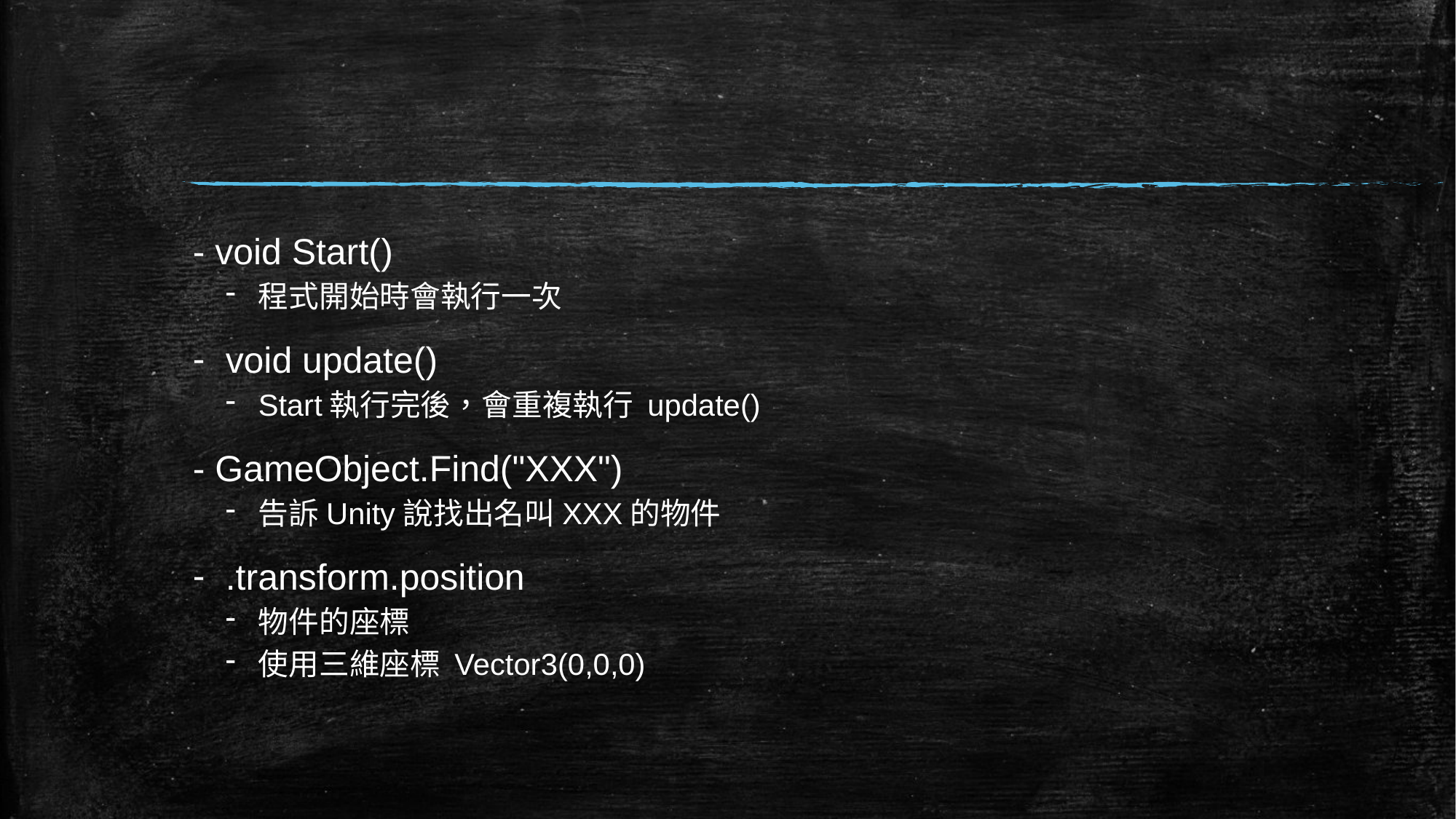

- void Start()
程式開始時會執行一次
void update()
Start執行完後，會重複執行 update()
- GameObject.Find("XXX")
告訴Unity說找出名叫XXX的物件
.transform.position
物件的座標
使用三維座標 Vector3(0,0,0)